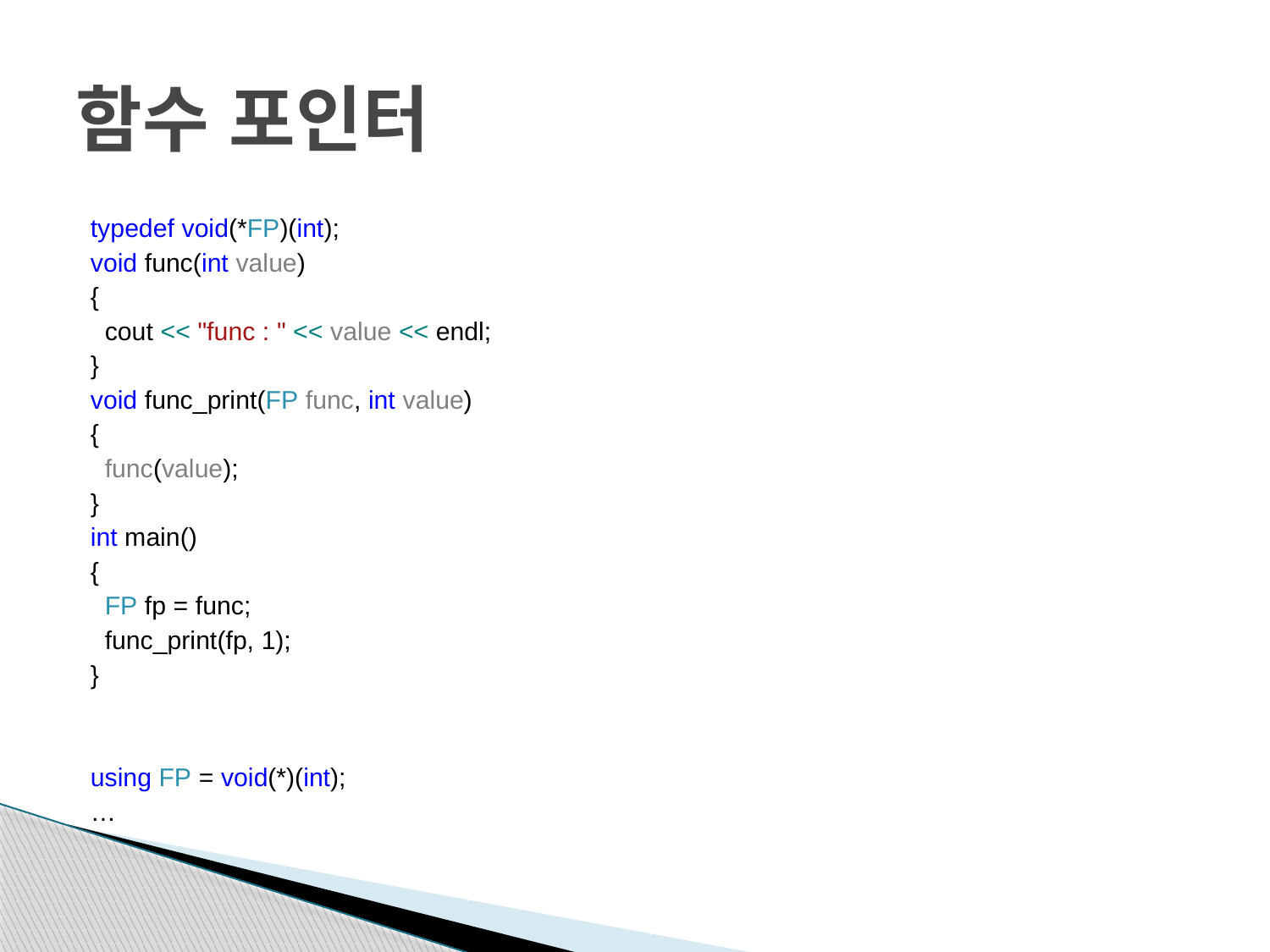

# 함수 포인터
typedef void(*FP)(int);
void func(int value)
{
  cout << "func : " << value << endl;
}
void func_print(FP func, int value)
{
  func(value);
}
int main()
{
  FP fp = func;
  func_print(fp, 1);
}

using FP = void(*)(int);
…